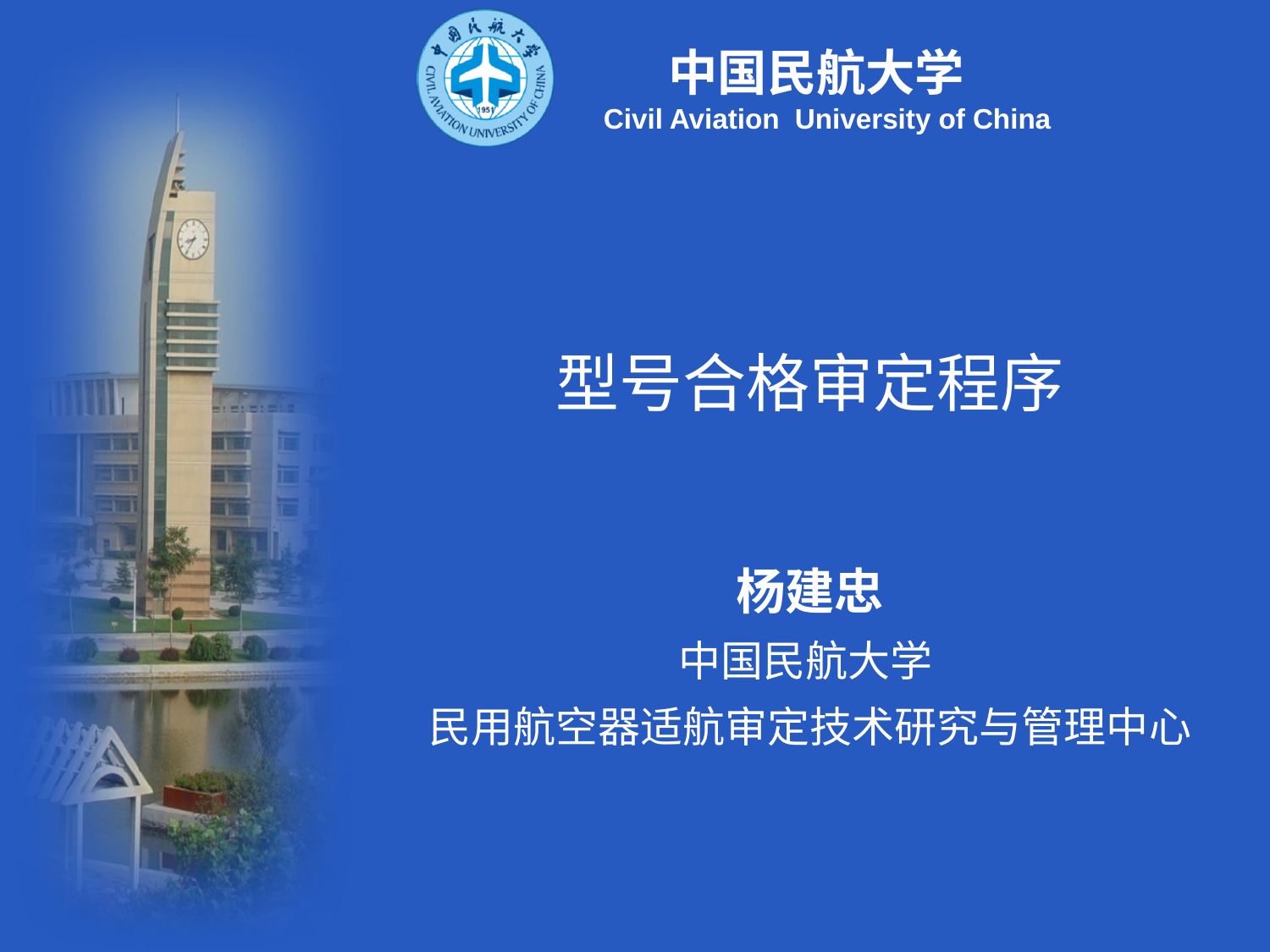

# 型号合格审定程序
杨建忠
中国民航大学
民用航空器适航审定技术研究与管理中心